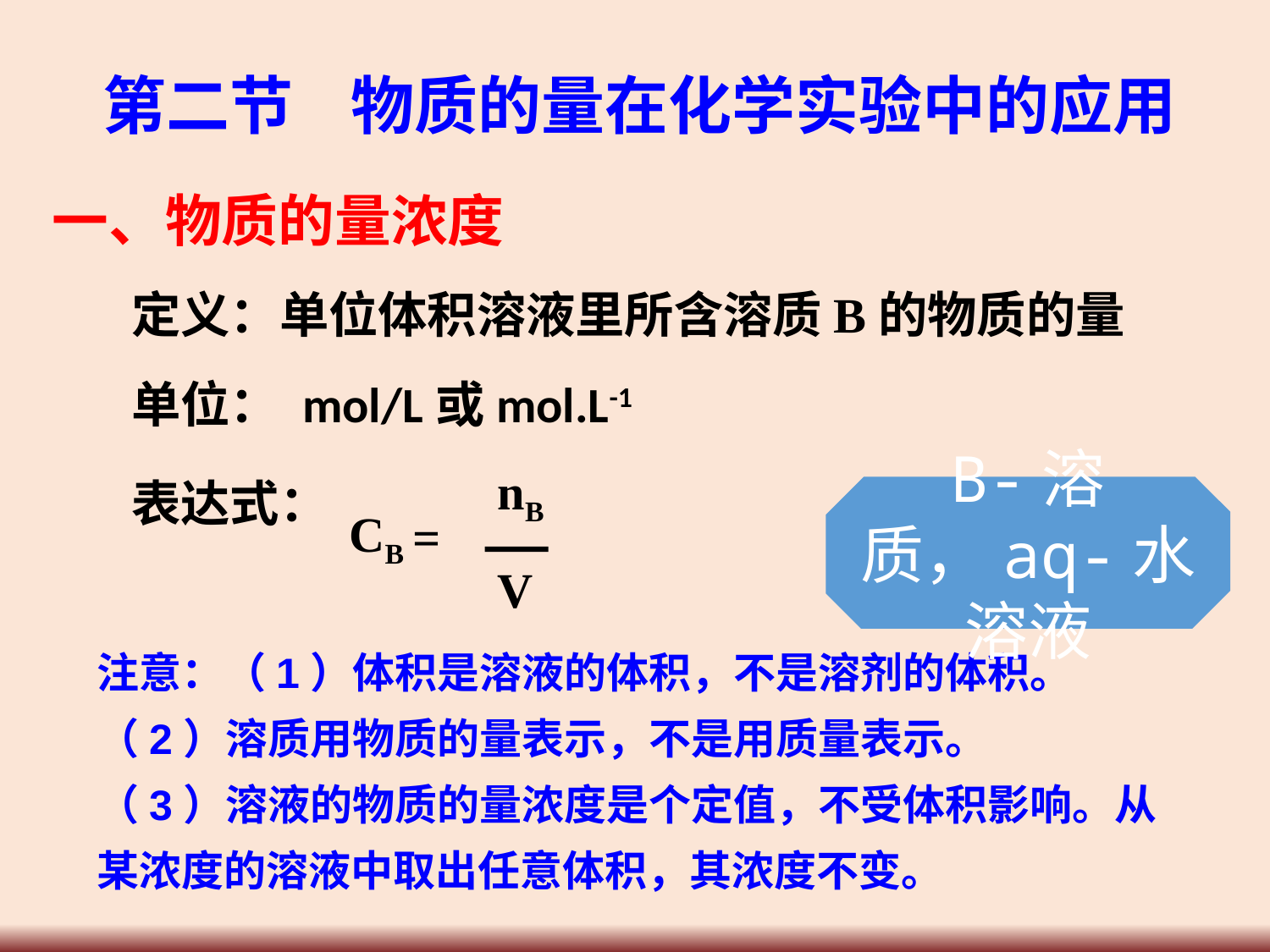

第二节    物质的量在化学实验中的应用
一、物质的量浓度
定义：单位体积溶液里所含溶质B的物质的量
单位： mol/L或mol.L-1
nB
CB
=

V
表达式：
B-溶质，aq-水溶液
注意：（1）体积是溶液的体积，不是溶剂的体积。
（2）溶质用物质的量表示，不是用质量表示。
（3）溶液的物质的量浓度是个定值，不受体积影响。从某浓度的溶液中取出任意体积，其浓度不变。